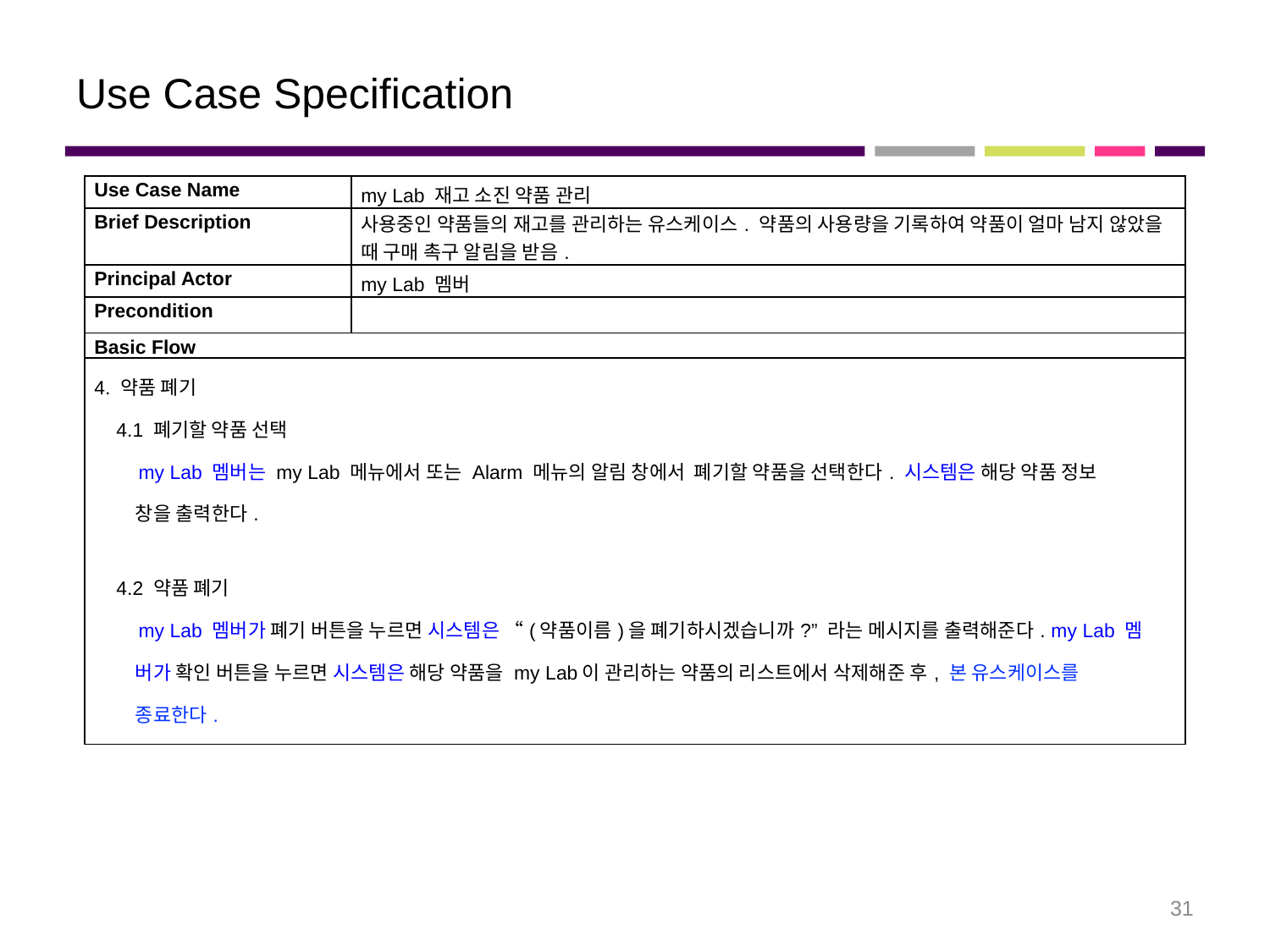

# Use Case Specification
| Use Case Name | my Lab 재고 소진 약품 관리 |
| --- | --- |
| Brief Description | 사용중인 약품들의 재고를 관리하는 유스케이스. 약품의 사용량을 기록하여 약품이 얼마 남지 않았을 때 구매 촉구 알림을 받음. |
| Principal Actor | my Lab 멤버 |
| Precondition |  |
| Basic Flow |  |
| 4. 약품 폐기 4.1 폐기할 약품 선택 my Lab 멤버는 my Lab 메뉴에서 또는 Alarm 메뉴의 알림 창에서 폐기할 약품을 선택한다. 시스템은 해당 약품 정보 창을 출력한다. 4.2 약품 폐기 my Lab 멤버가 폐기 버튼을 누르면 시스템은 “(약품이름)을 폐기하시겠습니까?” 라는 메시지를 출력해준다. my Lab 멤 버가 확인 버튼을 누르면 시스템은 해당 약품을 my Lab이 관리하는 약품의 리스트에서 삭제해준 후, 본 유스케이스를 종료한다. |  |
31